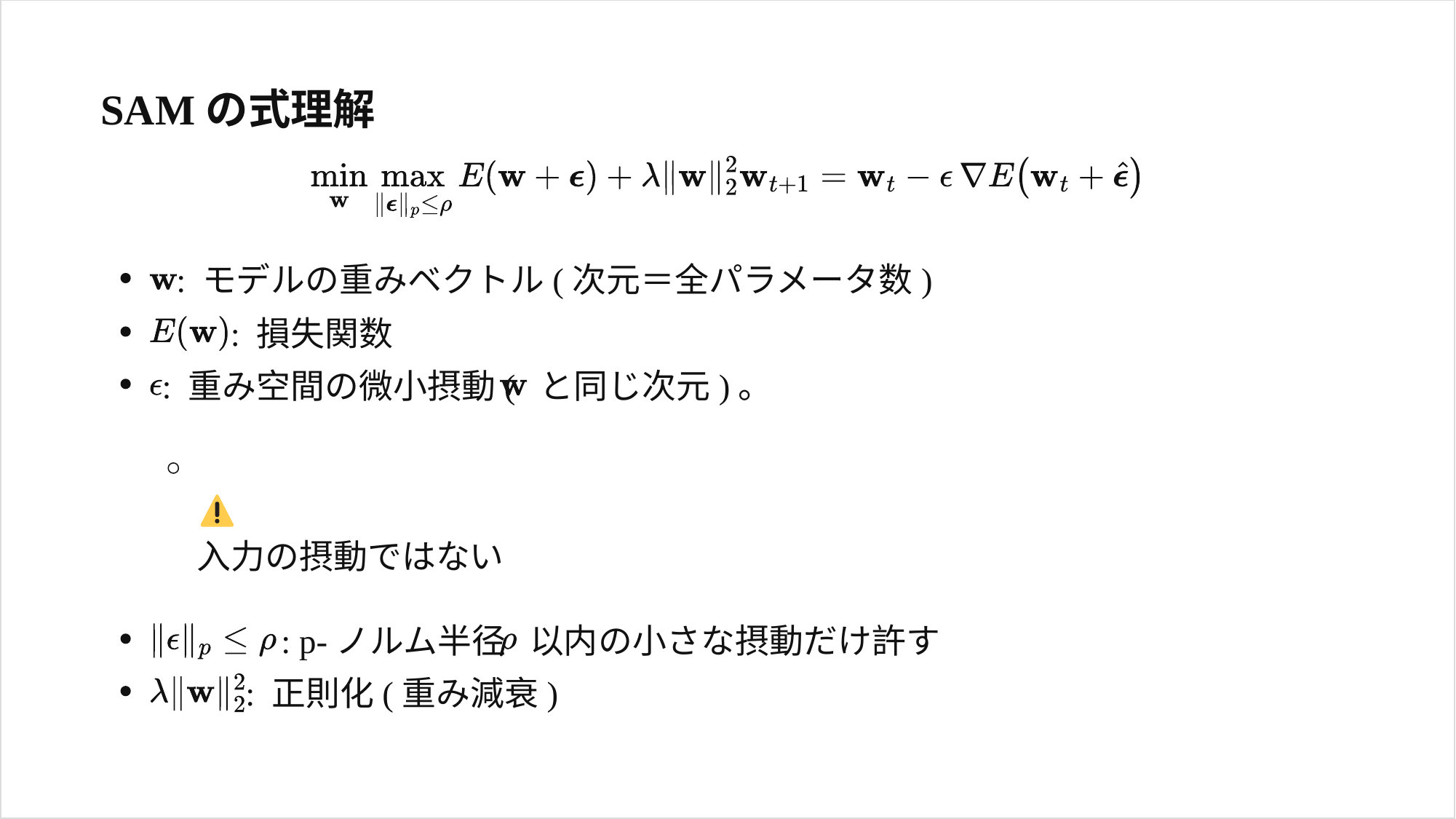

SAMの式理解

: モデルの重みベクトル(次元＝全パラメータ数)

: 損失関数

: 重み空間の微小摂動(
 と同じ次元)。

入力の摂動ではない
: p-ノルム半径
 以内の小さな摂動だけ許す

: 正則化(重み減衰)